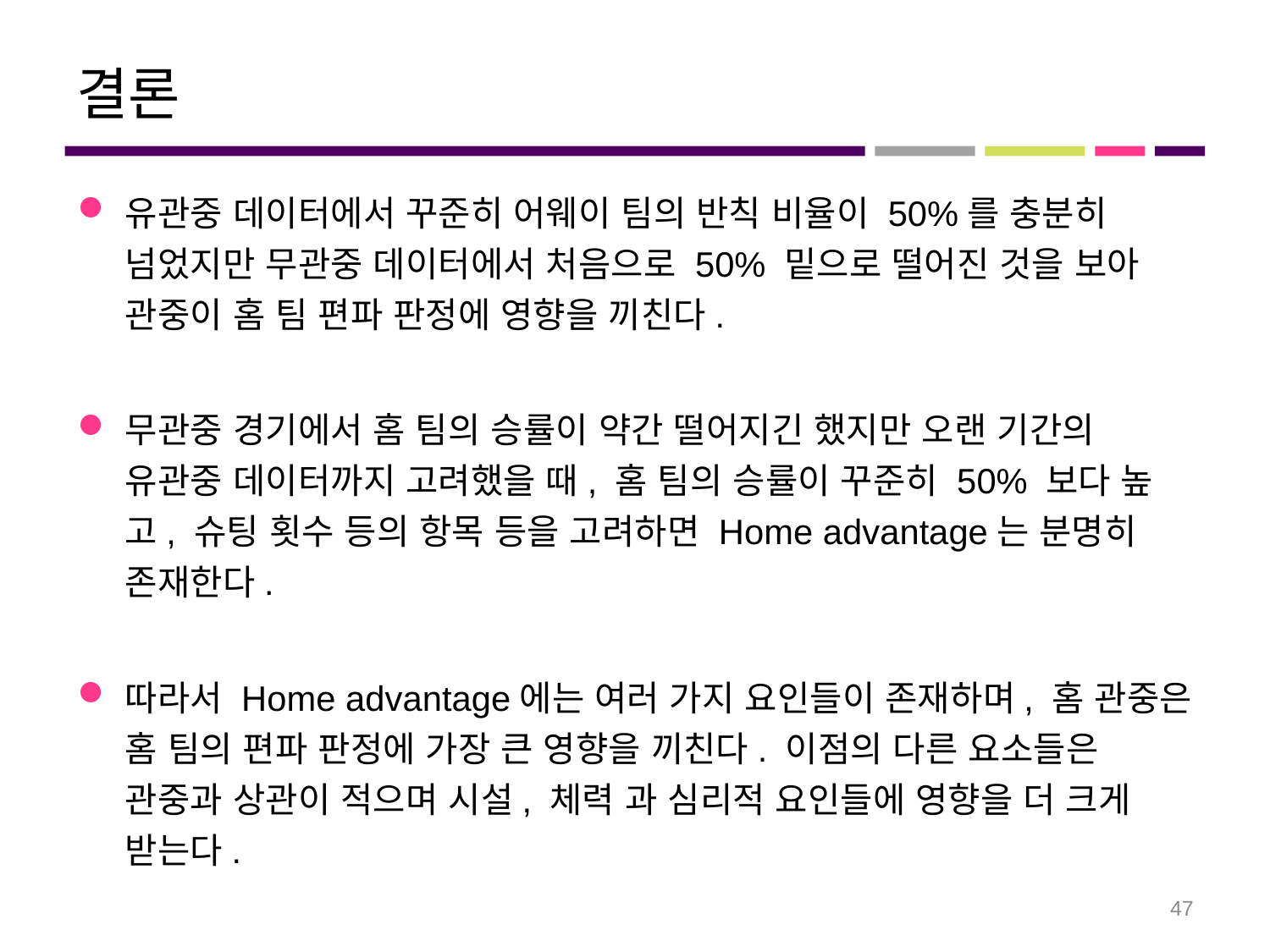

# 결론
유관중 데이터에서 꾸준히 어웨이 팀의 반칙 비율이 50%를 충분히 넘었지만 무관중 데이터에서 처음으로 50% 밑으로 떨어진 것을 보아 관중이 홈 팀 편파 판정에 영향을 끼친다.

무관중 경기에서 홈 팀의 승률이 약간 떨어지긴 했지만 오랜 기간의 유관중 데이터까지 고려했을 때, 홈 팀의 승률이 꾸준히 50% 보다 높고, 슈팅 횟수 등의 항목 등을 고려하면 Home advantage는 분명히 존재한다.

따라서 Home advantage에는 여러 가지 요인들이 존재하며, 홈 관중은 홈 팀의 편파 판정에 가장 큰 영향을 끼친다. 이점의 다른 요소들은 관중과 상관이 적으며 시설, 체력 과 심리적 요인들에 영향을 더 크게 받는다.
47